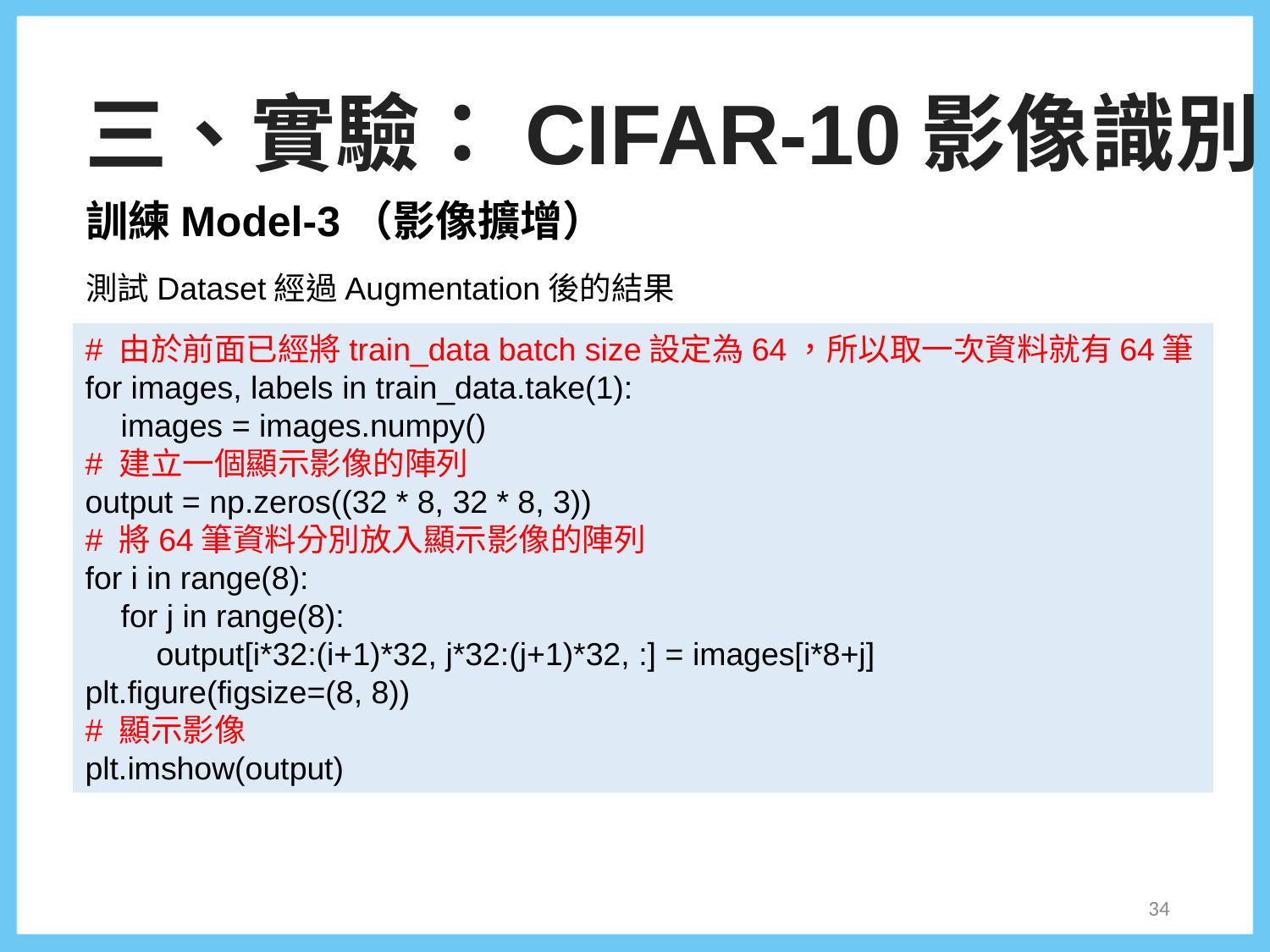

三、實驗：CIFAR-10影像識別
訓練Model-3（影像擴增）
測試Dataset經過Augmentation後的結果
# 由於前面已經將train_data batch size設定為64，所以取一次資料就有64筆
for images, labels in train_data.take(1):
    images = images.numpy()
# 建立一個顯示影像的陣列
output = np.zeros((32 * 8, 32 * 8, 3))
# 將64筆資料分別放入顯示影像的陣列
for i in range(8):
    for j in range(8):
        output[i*32:(i+1)*32, j*32:(j+1)*32, :] = images[i*8+j]
plt.figure(figsize=(8, 8))
# 顯示影像
plt.imshow(output)
34